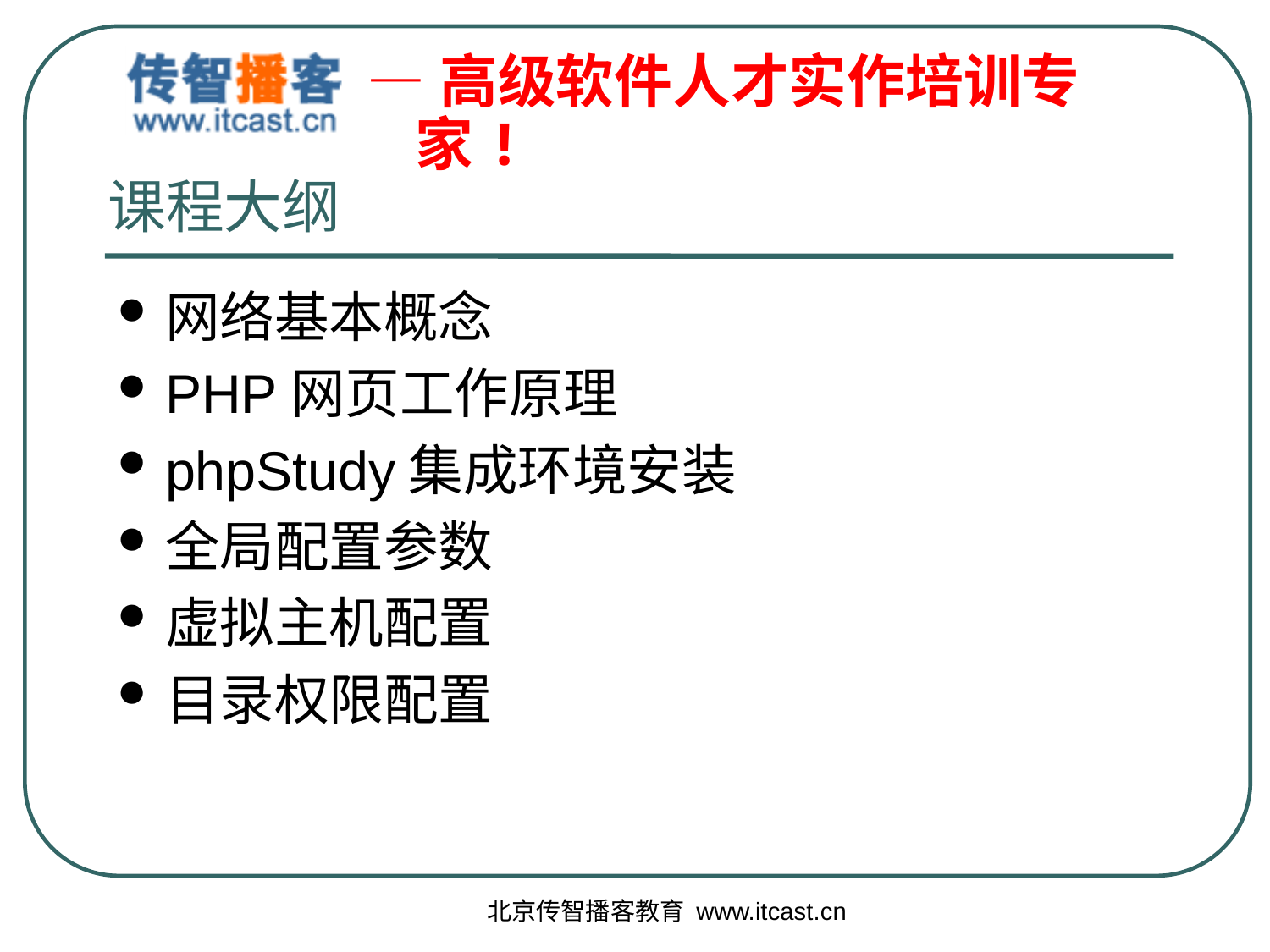

# 课程大纲
网络基本概念
PHP网页工作原理
phpStudy集成环境安装
全局配置参数
虚拟主机配置
目录权限配置